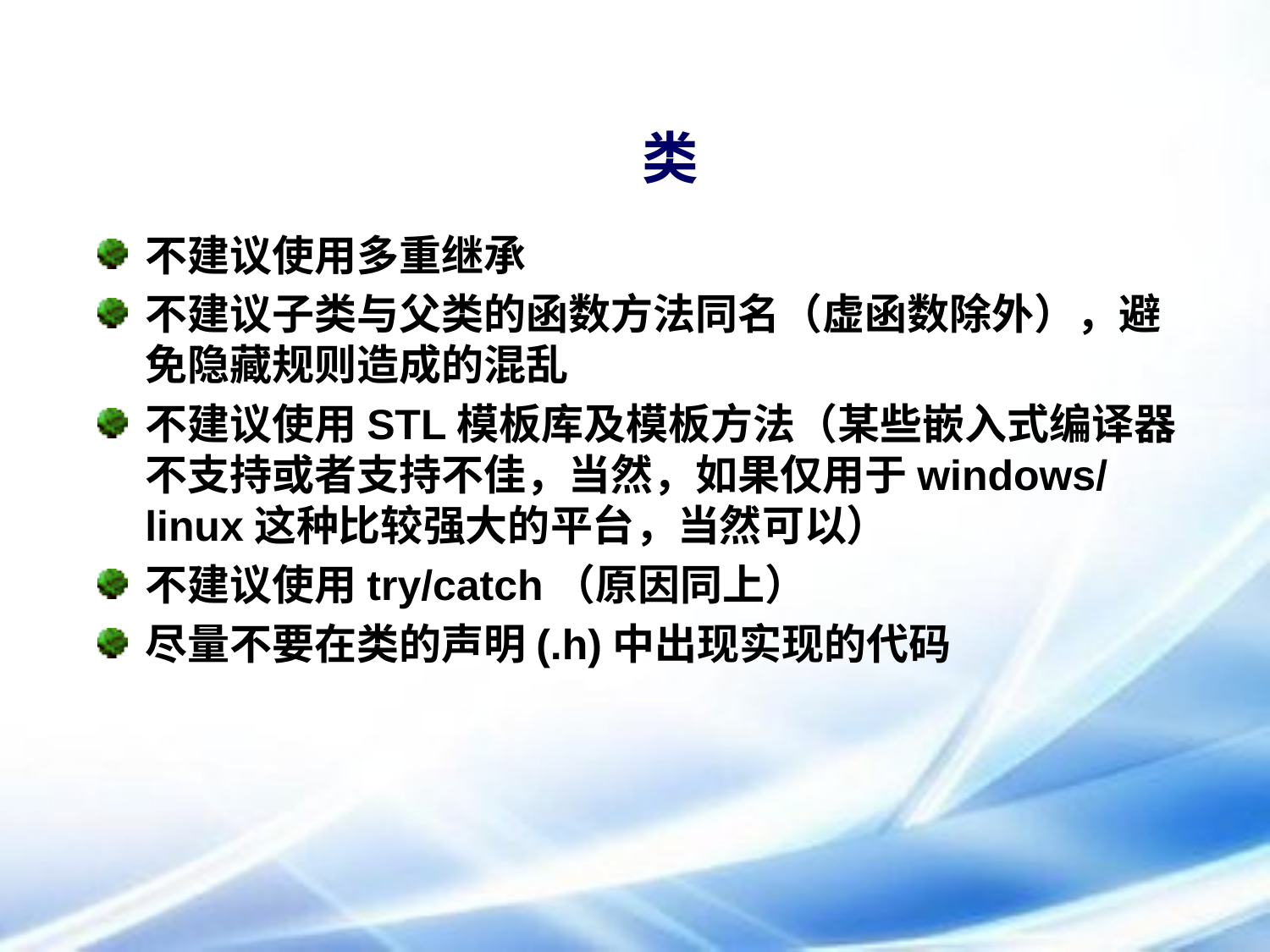

# 类
不建议使用多重继承
不建议子类与父类的函数方法同名（虚函数除外），避免隐藏规则造成的混乱
不建议使用STL模板库及模板方法（某些嵌入式编译器不支持或者支持不佳，当然，如果仅用于windows/linux这种比较强大的平台，当然可以）
不建议使用try/catch（原因同上）
尽量不要在类的声明(.h)中出现实现的代码